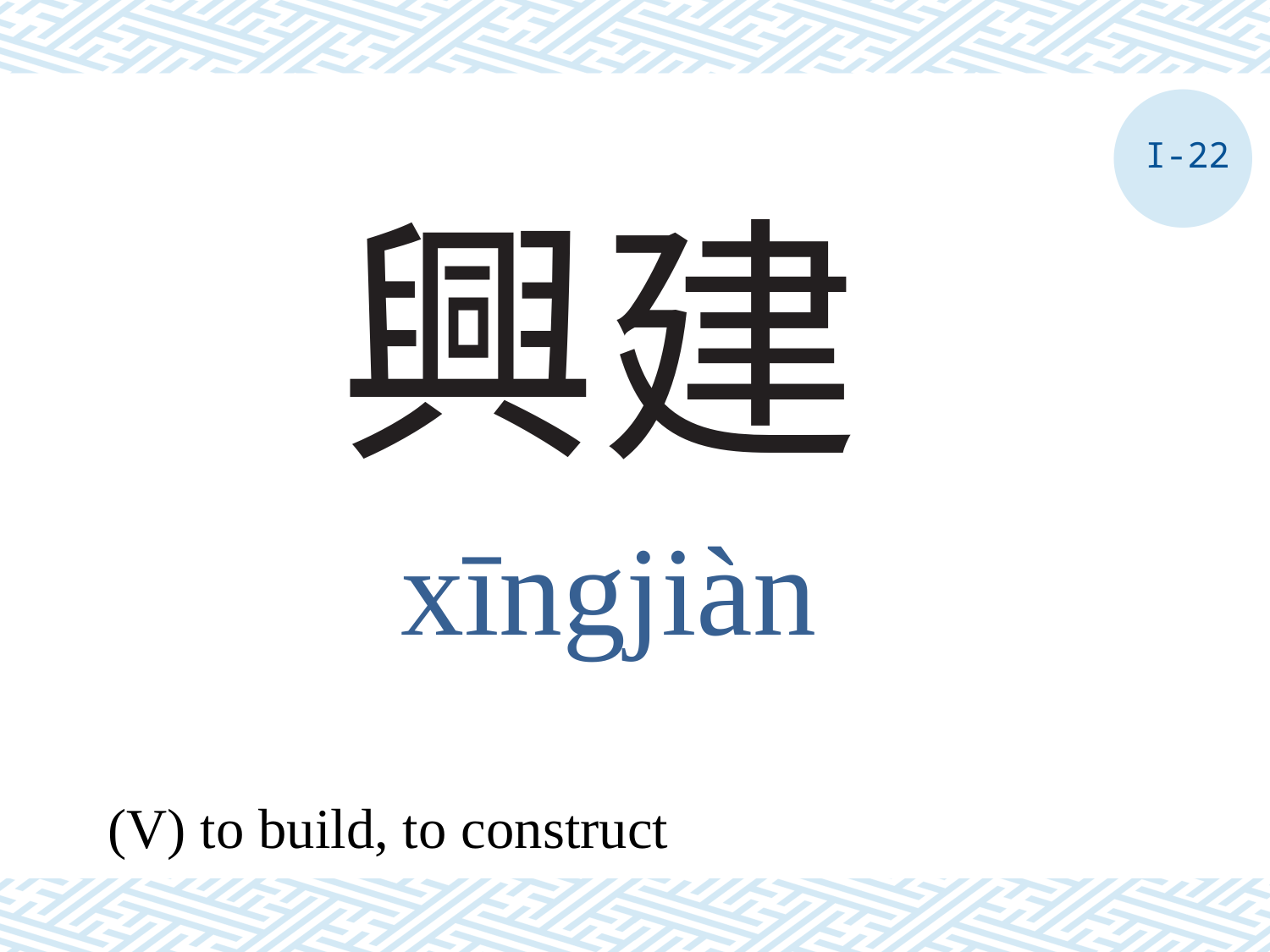

I-22

# 興建
xīngjiàn
(V) to build, to construct